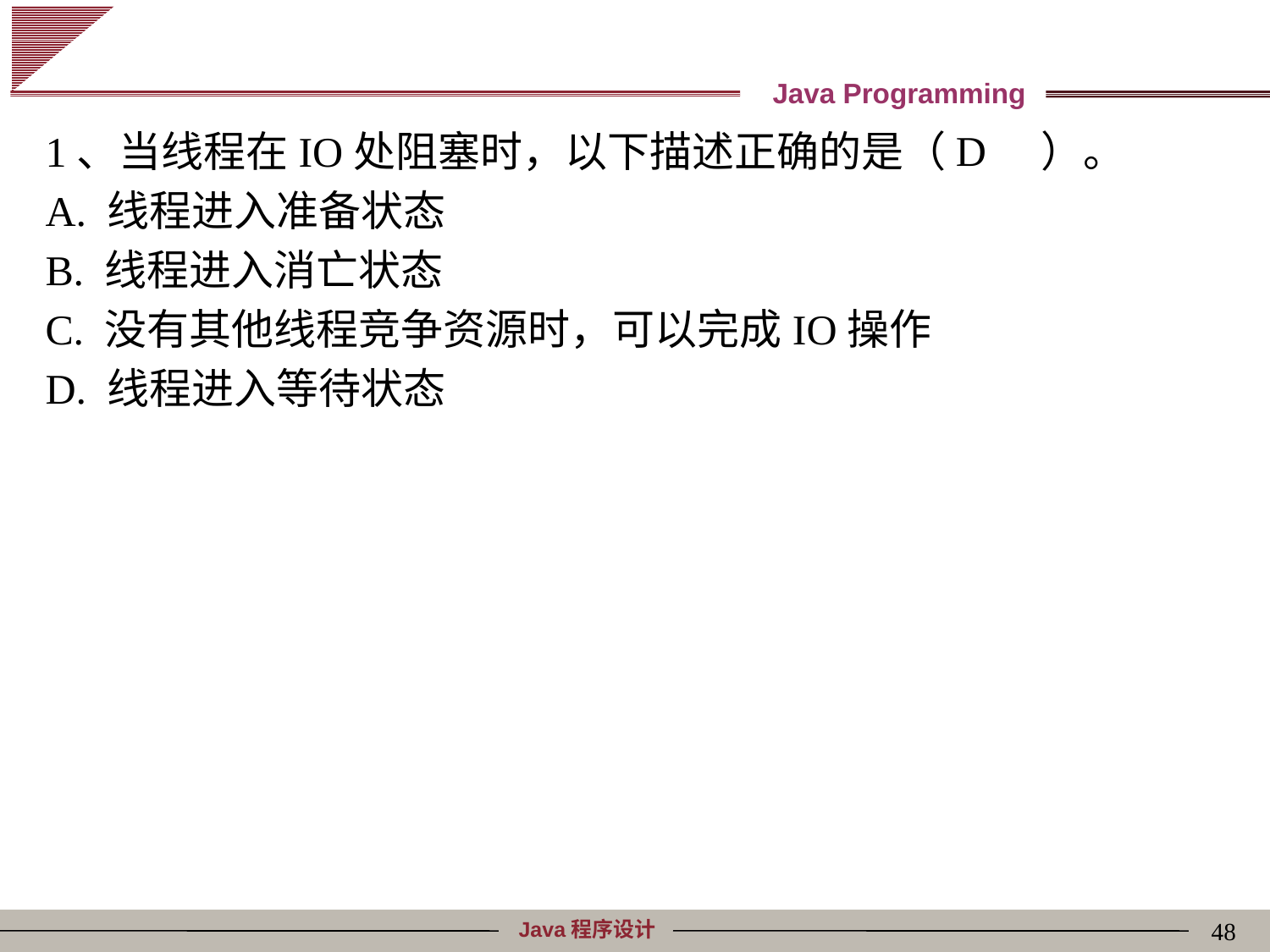

#
1、当线程在IO处阻塞时，以下描述正确的是（          ）。
A. 线程进入准备状态
B. 线程进入消亡状态
C. 没有其他线程竞争资源时，可以完成IO操作
D. 线程进入等待状态

D